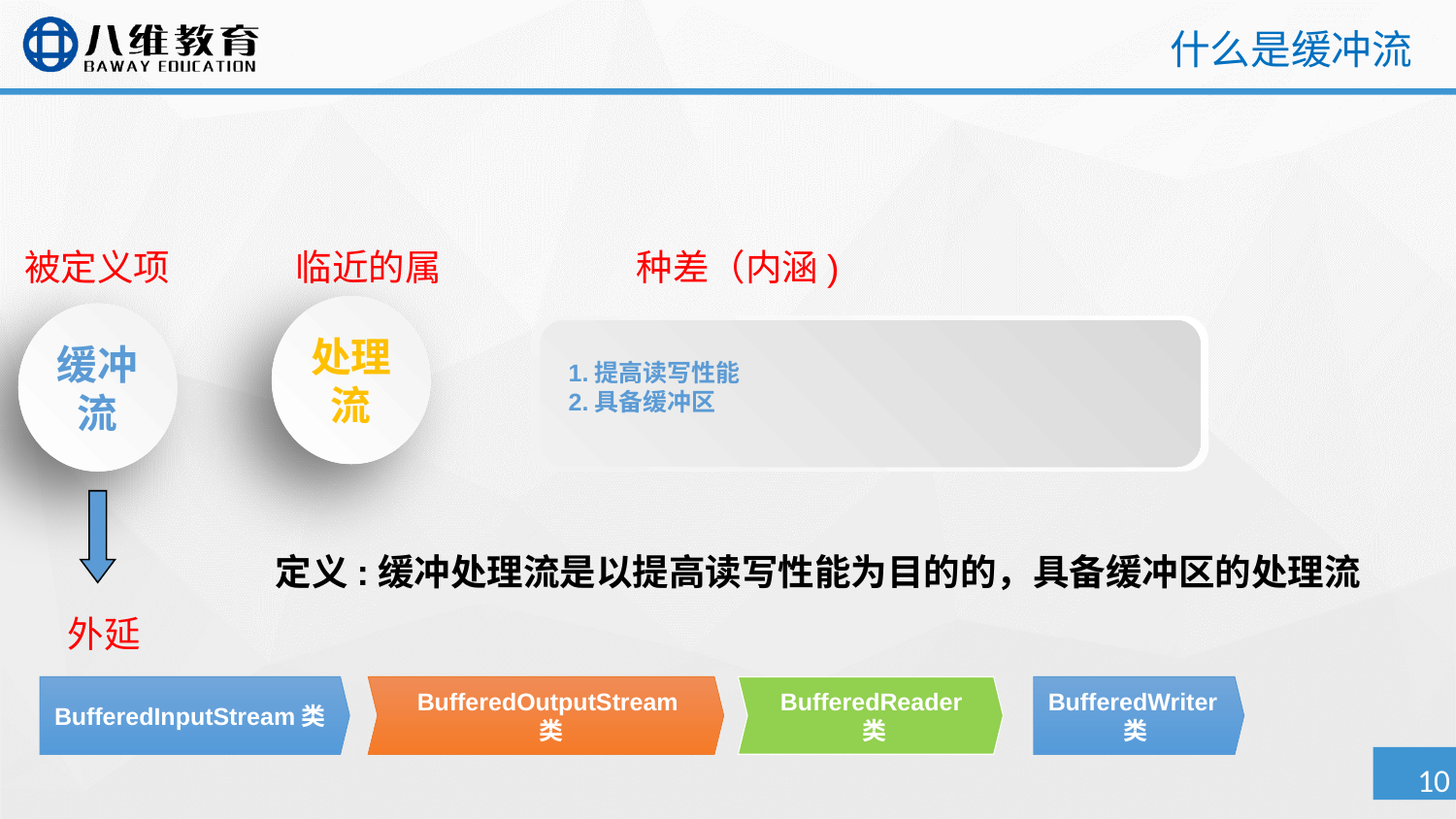

# 什么是缓冲流
被定义项
临近的属
种差（内涵)
处理流
缓冲流

1.提高读写性能
2.具备缓冲区

定义:缓冲处理流是以提高读写性能为目的的，具备缓冲区的处理流
外延

BufferedOutputStream类

BufferedReader类

BufferedWriter类

BufferedInputStream类